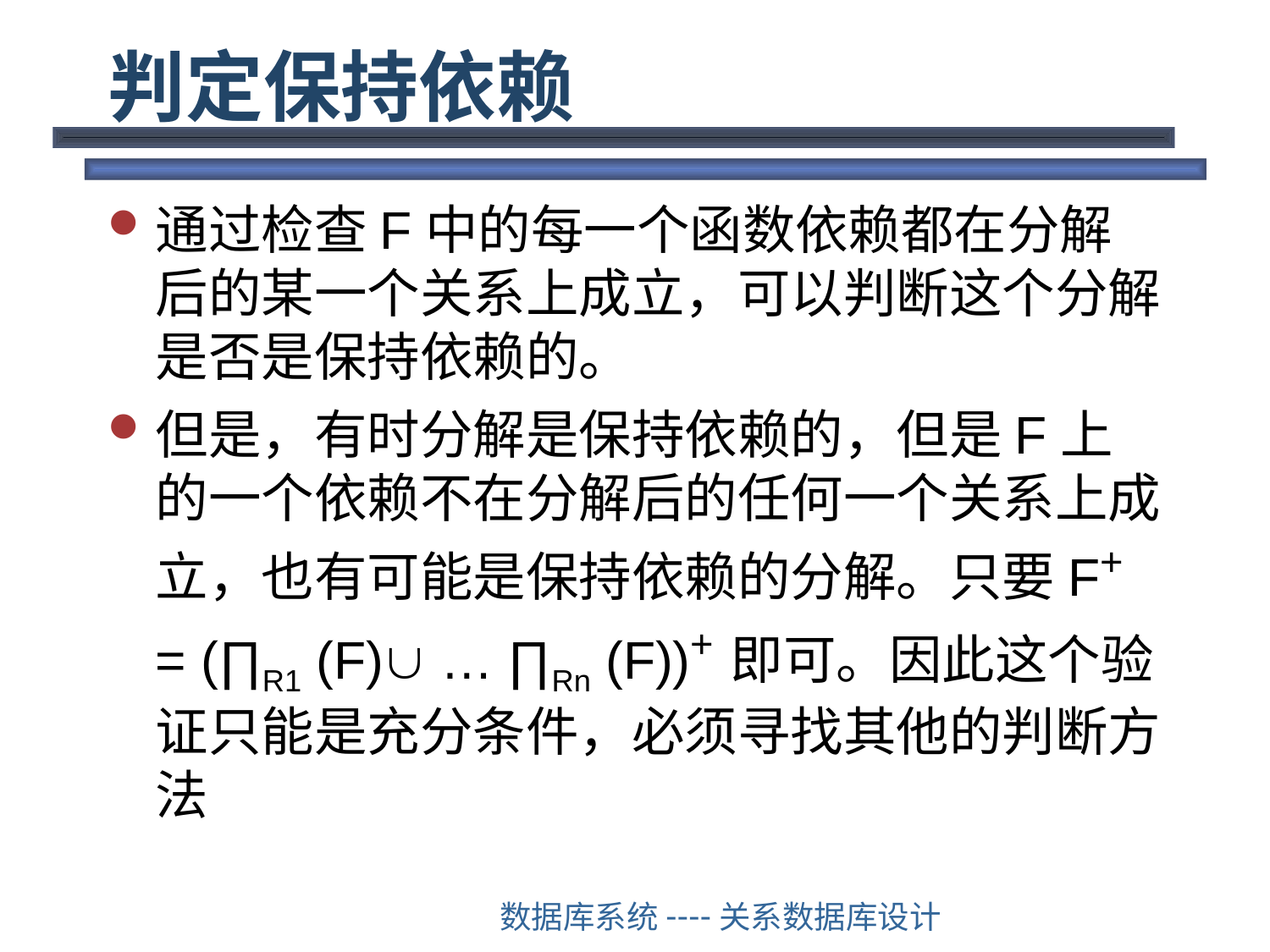

# 判定保持依赖
通过检查F中的每一个函数依赖都在分解后的某一个关系上成立，可以判断这个分解是否是保持依赖的。
但是，有时分解是保持依赖的，但是F上的一个依赖不在分解后的任何一个关系上成立，也有可能是保持依赖的分解。只要F+ = (∏R1 (F)∪ … ∏Rn (F))+即可。因此这个验证只能是充分条件，必须寻找其他的判断方法
数据库系统----关系数据库设计